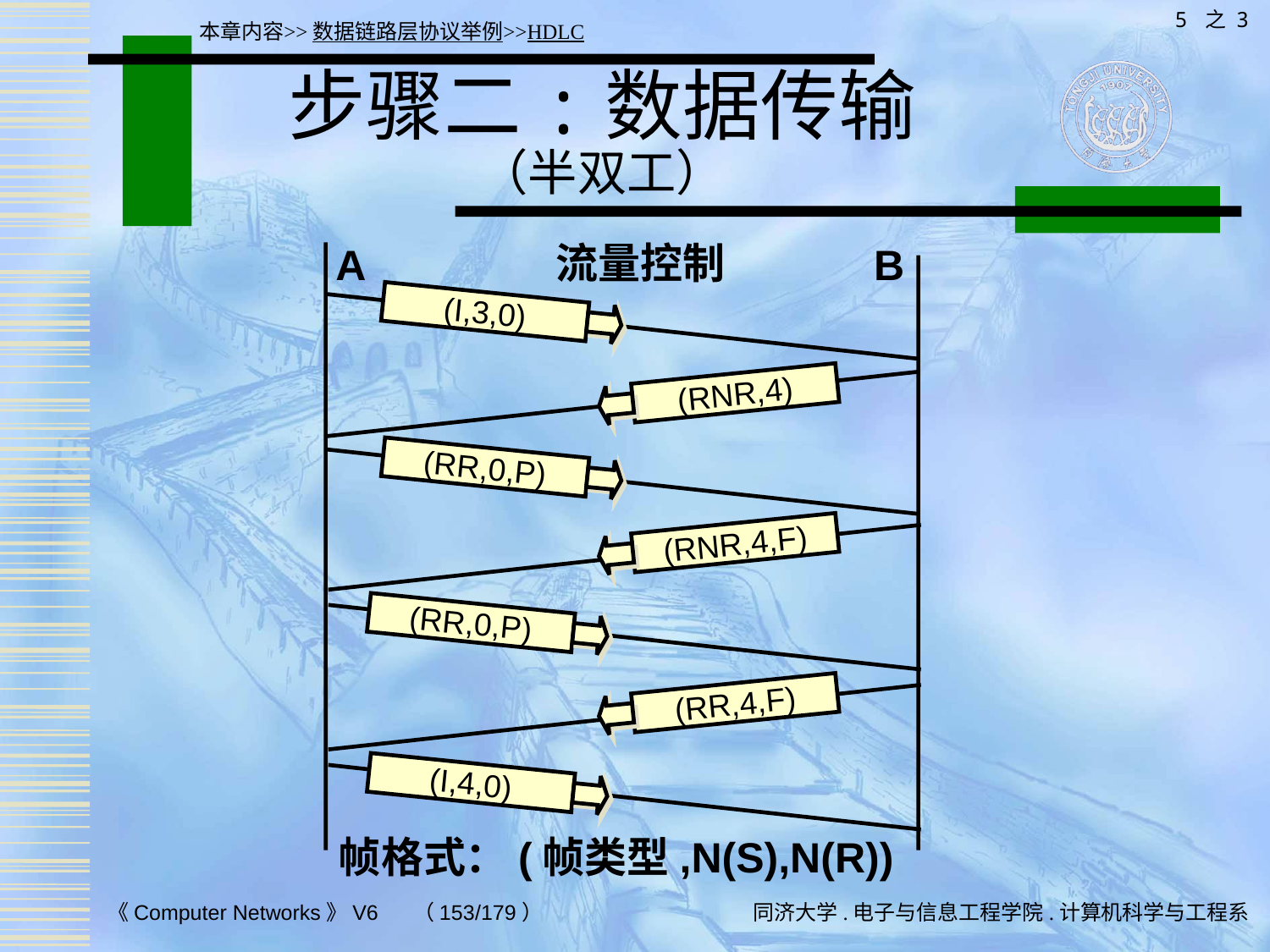

5 之 3
本章内容>>数据链路层协议举例>>HDLC
# 步骤二:数据传输 （半双工）
流量控制
A
B

(I,3,0)

(RNR,4)

(RR,0,P)

(RNR,4,F)

(RR,0,P)

(RR,4,F)

(I,4,0)

帧格式：(帧类型,N(S),N(R))